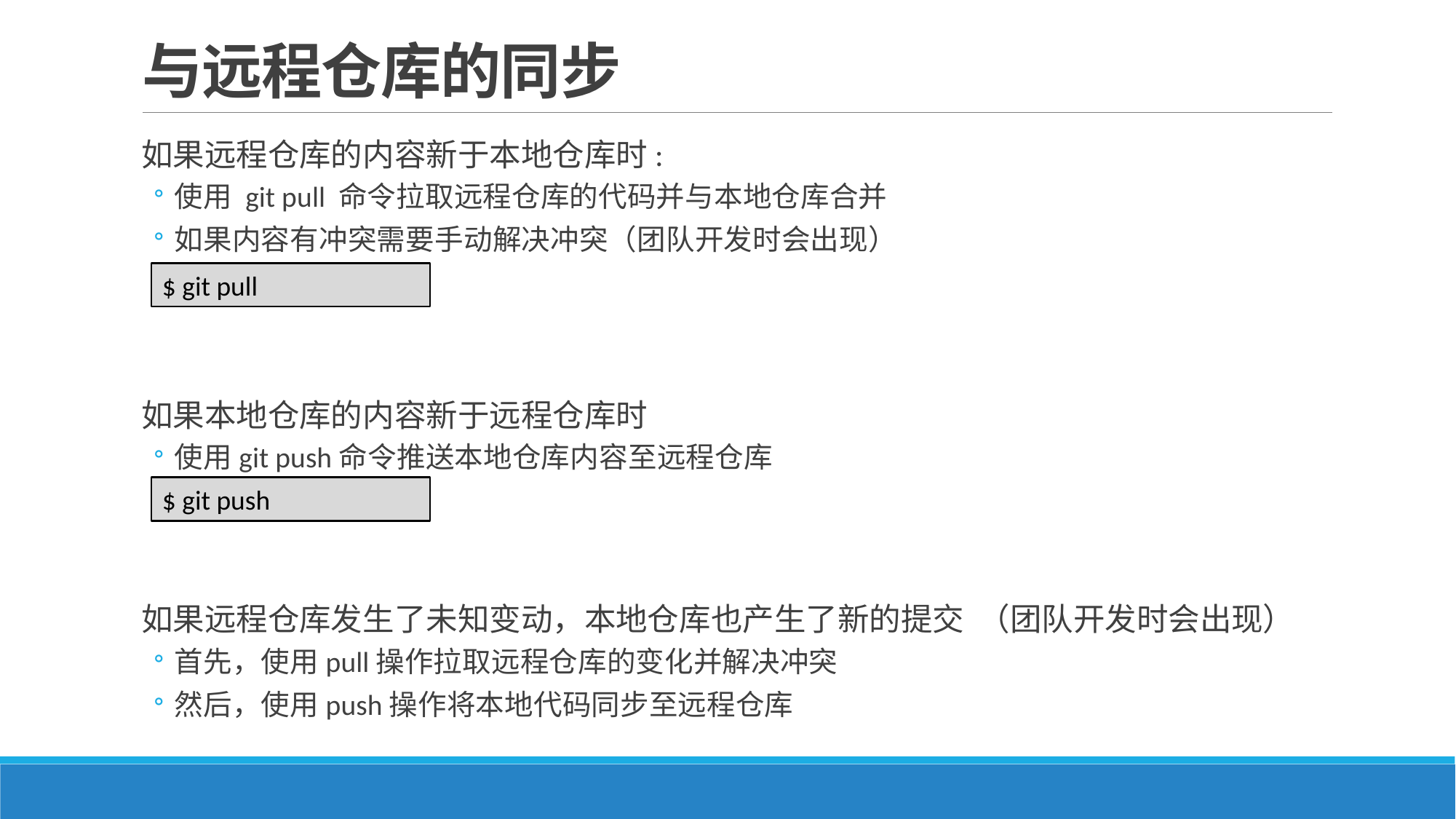

# 与远程仓库的同步
如果远程仓库的内容新于本地仓库时:
使用 git pull 命令拉取远程仓库的代码并与本地仓库合并
如果内容有冲突需要手动解决冲突（团队开发时会出现）

如果本地仓库的内容新于远程仓库时
使用git push命令推送本地仓库内容至远程仓库

如果远程仓库发生了未知变动，本地仓库也产生了新的提交  （团队开发时会出现）
首先，使用pull操作拉取远程仓库的变化并解决冲突
然后，使用push操作将本地代码同步至远程仓库
$ git pull
$ git push